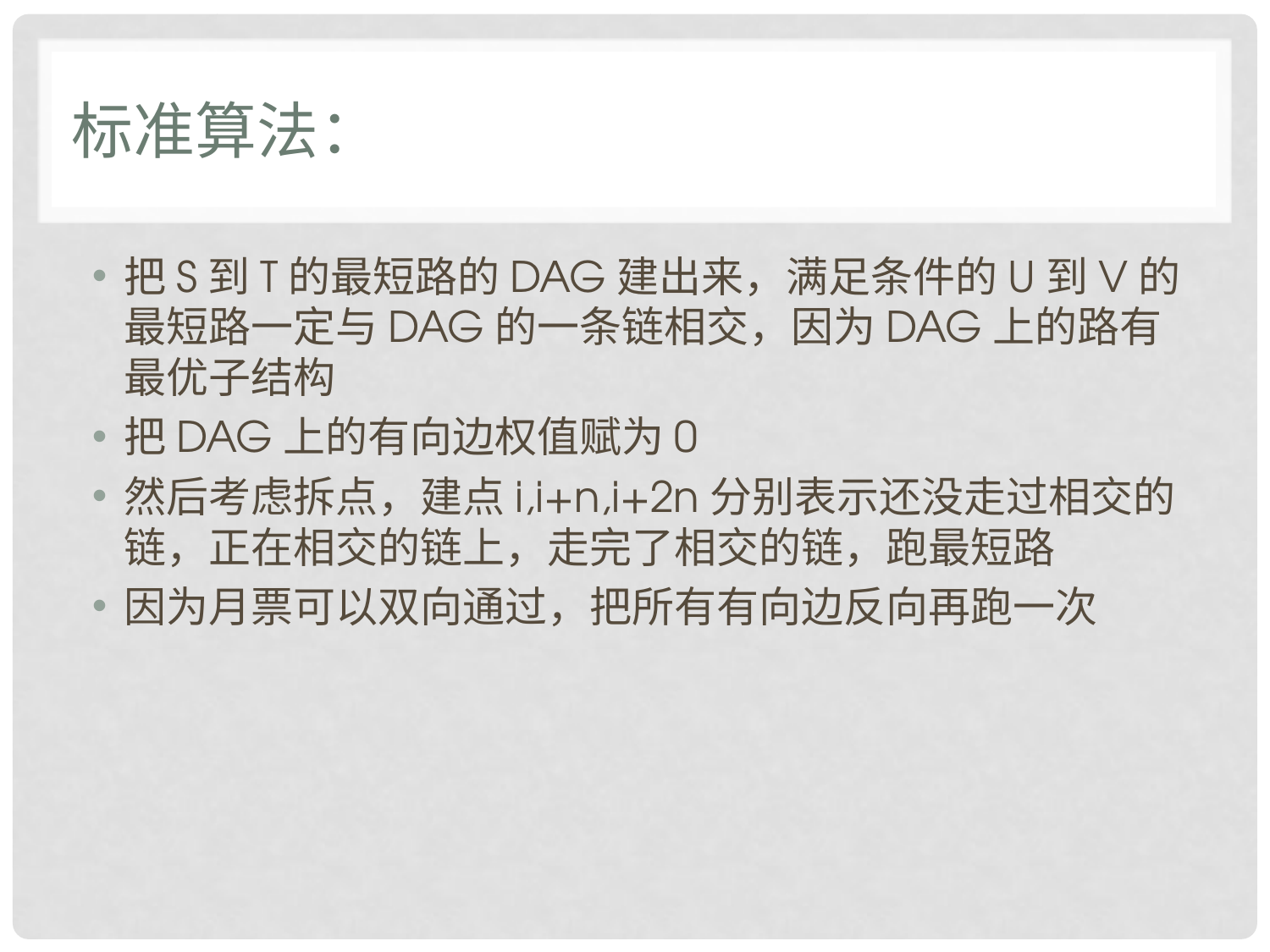

# 标准算法：
把S到T的最短路的DAG建出来，满足条件的U到V的最短路一定与DAG的一条链相交，因为DAG上的路有最优子结构
把DAG上的有向边权值赋为0
然后考虑拆点，建点i,i+n,i+2n分别表示还没走过相交的链，正在相交的链上，走完了相交的链，跑最短路
因为月票可以双向通过，把所有有向边反向再跑一次